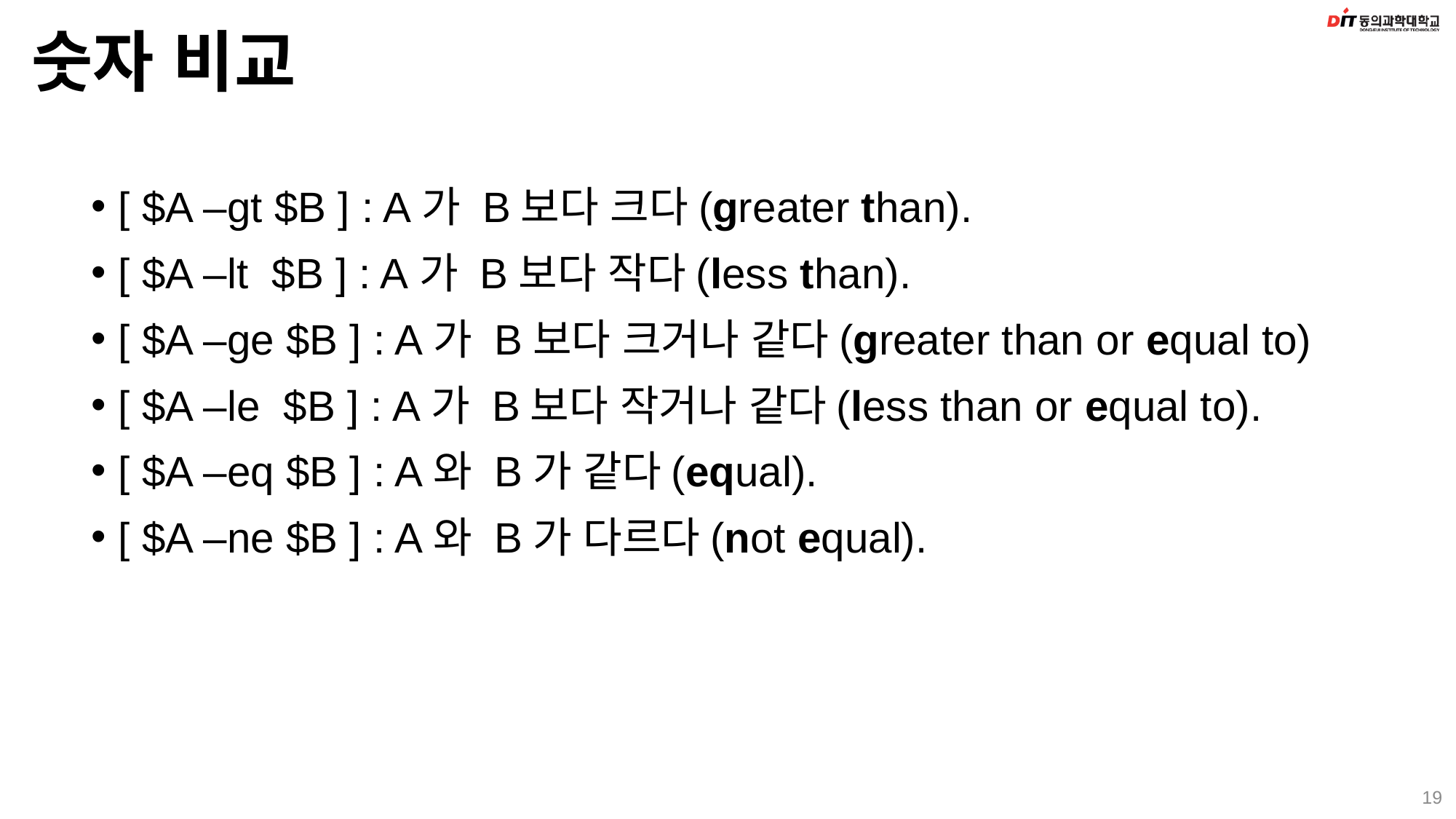

# 숫자 비교
[ $A –gt $B ] : A가 B보다 크다(greater than).
[ $A –lt  $B ] : A가 B보다 작다(less than).
[ $A –ge $B ] : A가 B보다 크거나 같다(greater than or equal to)
[ $A –le  $B ] : A가 B보다 작거나 같다(less than or equal to).
[ $A –eq $B ] : A와 B가 같다(equal).
[ $A –ne $B ] : A와 B가 다르다(not equal).
19